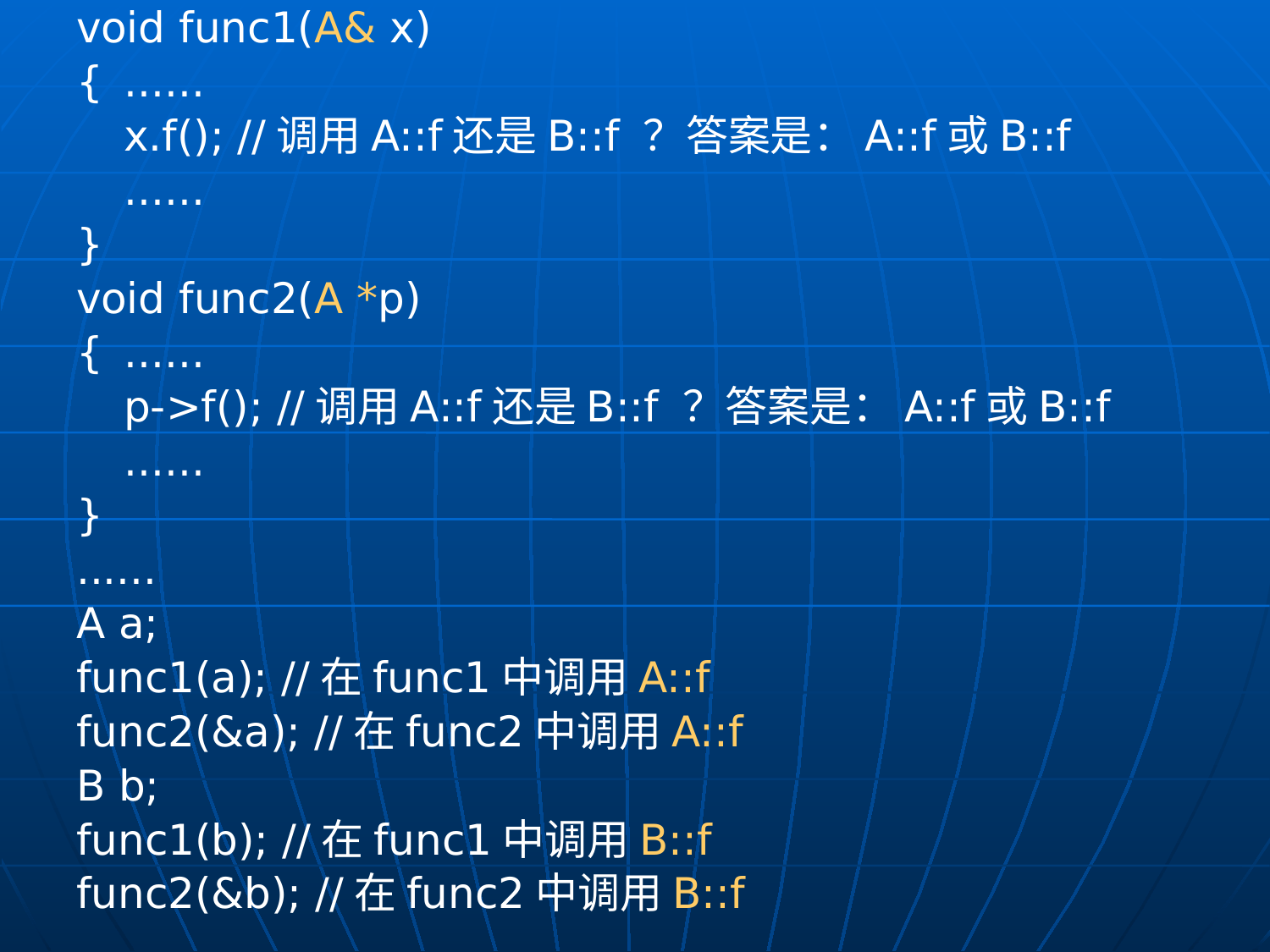

void func1(A& x)
{	......
	x.f(); //调用A::f还是B::f ？答案是：A::f或B::f
	......
}
void func2(A *p)
{	......
	p->f(); //调用A::f还是B::f ？答案是：A::f或B::f
	......
}
......
A a;
func1(a); //在func1中调用A::f
func2(&a); //在func2中调用A::f
B b;
func1(b); //在func1中调用B::f
func2(&b); //在func2中调用B::f